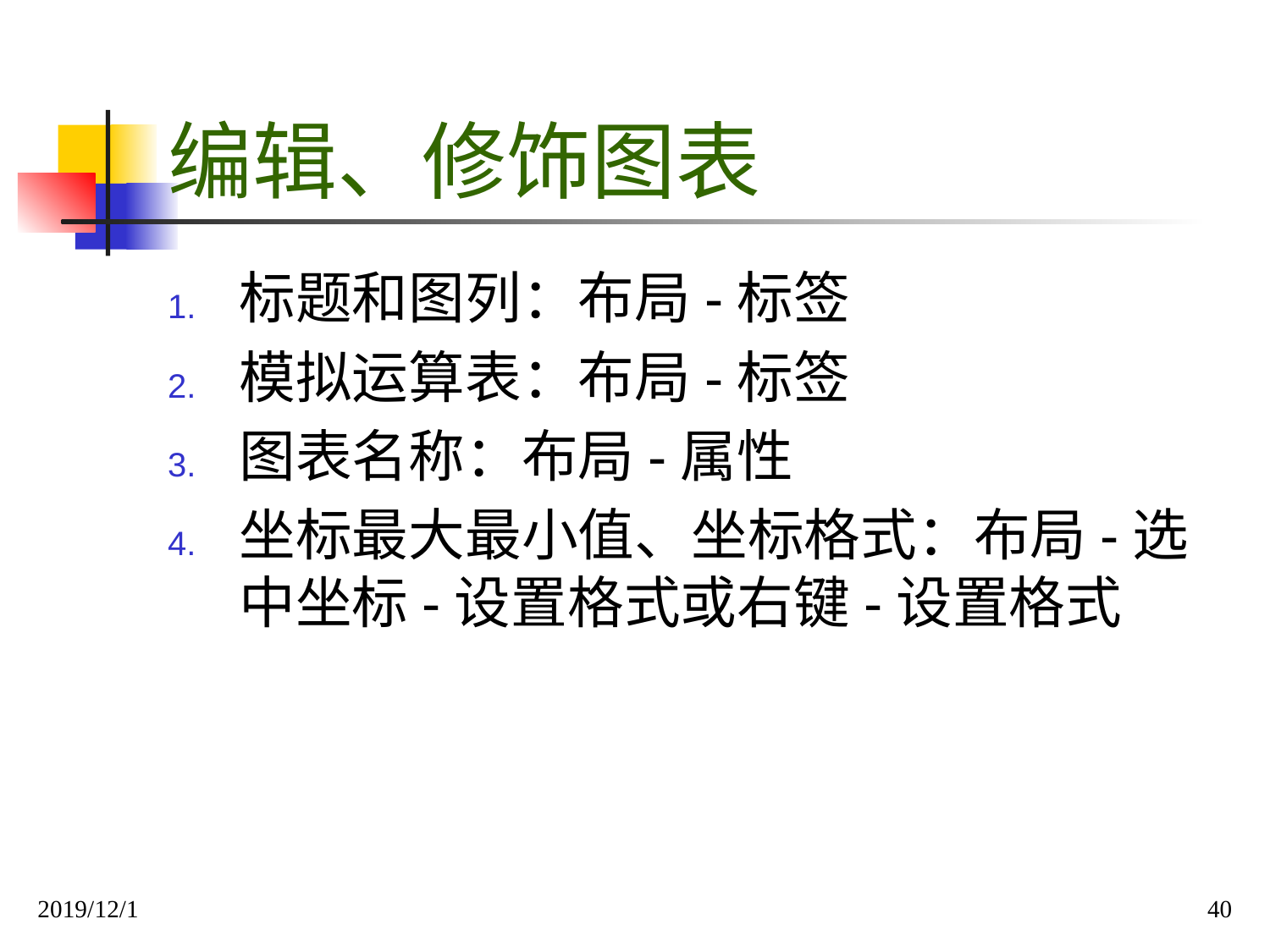

# 编辑、修饰图表
标题和图列：布局-标签
模拟运算表：布局-标签
图表名称：布局-属性
坐标最大最小值、坐标格式：布局-选中坐标-设置格式或右键-设置格式

2019/12/1
40